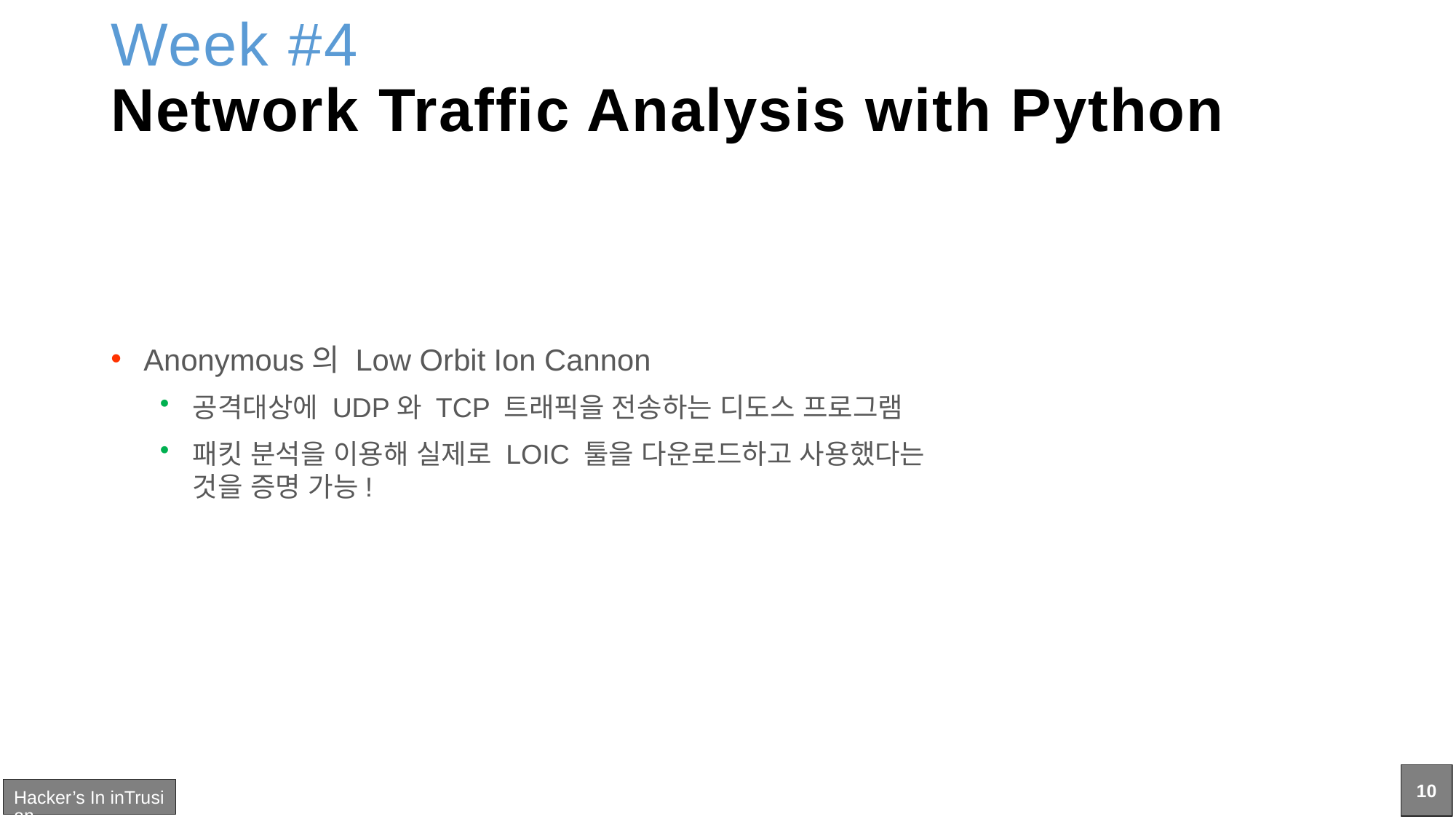

# Week #4 Network Traffic Analysis with Python
Anonymous의 Low Orbit Ion Cannon
공격대상에 UDP와 TCP 트래픽을 전송하는 디도스 프로그램
패킷 분석을 이용해 실제로 LOIC 툴을 다운로드하고 사용했다는 것을 증명 가능!

10
Hacker’s In inTrusion